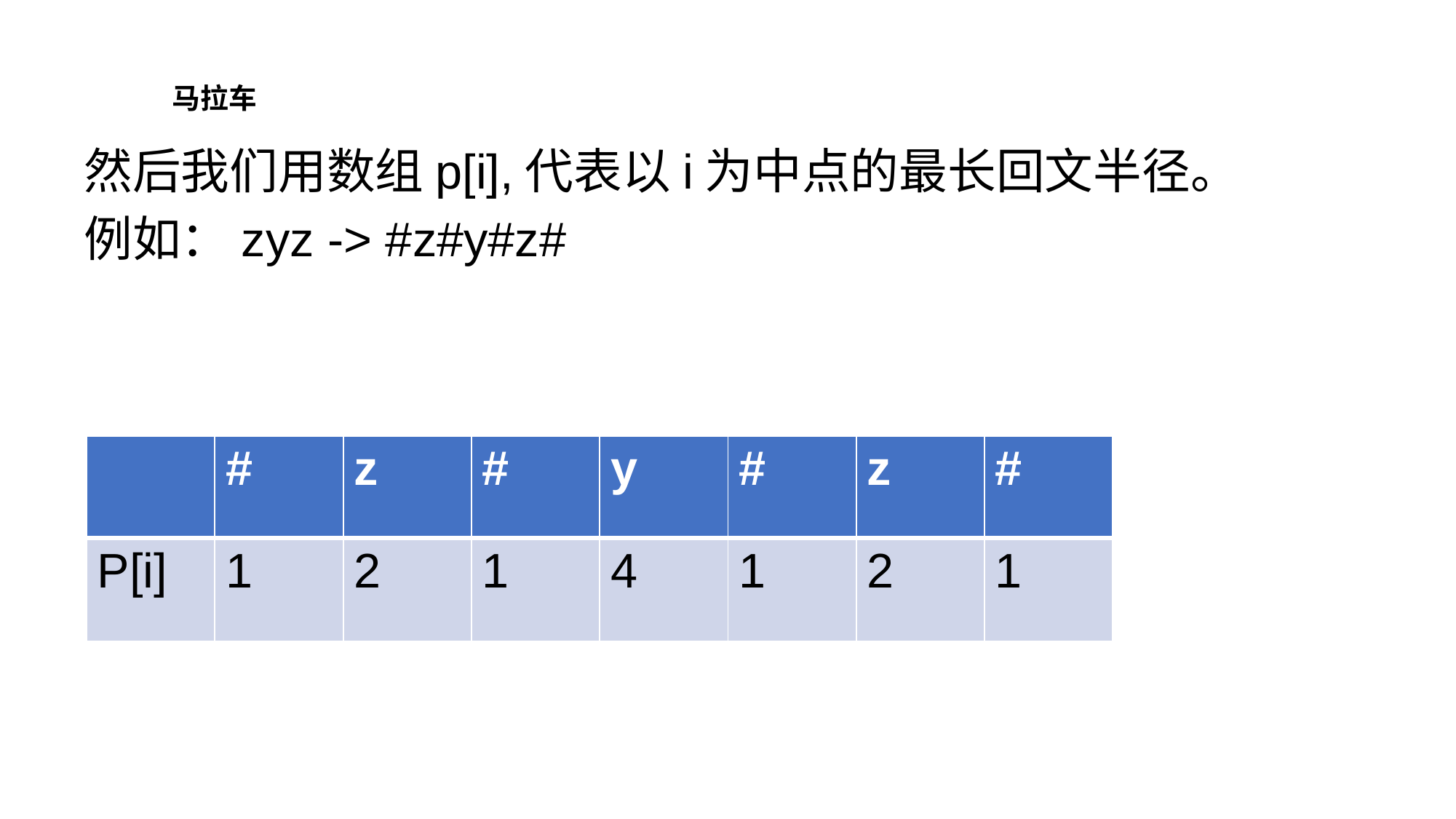

# 马拉车
然后我们用数组p[i],代表以i为中点的最长回文半径。
例如：zyz -> #z#y#z#

|  | # | z | # | y | # | z | # |
| --- | --- | --- | --- | --- | --- | --- | --- |
| P[i] | 1 | 2 | 1 | 4 | 1 | 2 | 1 |